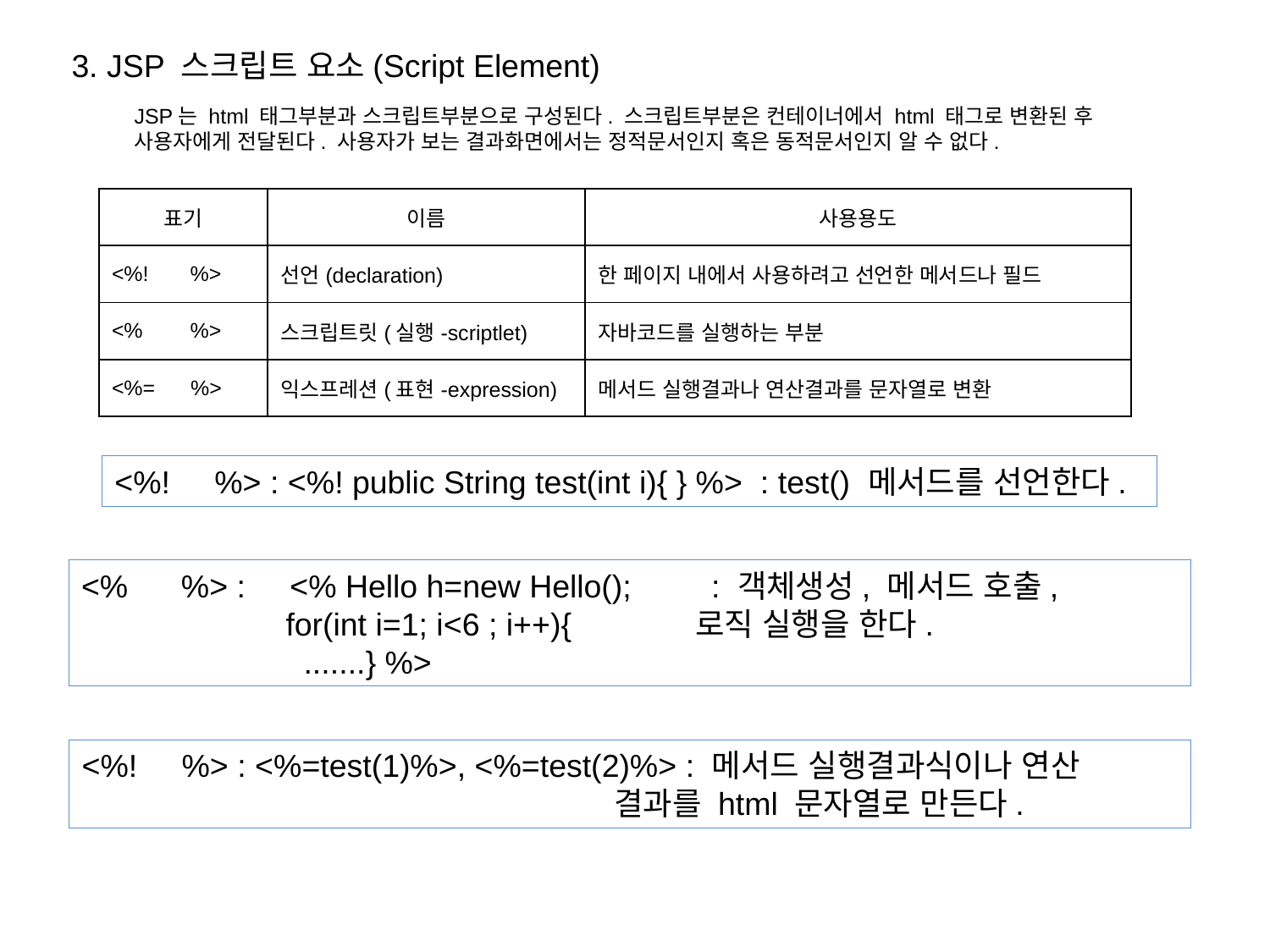

3. JSP 스크립트 요소(Script Element)
JSP는 html 태그부분과 스크립트부분으로 구성된다. 스크립트부분은 컨테이너에서 html 태그로 변환된 후
사용자에게 전달된다. 사용자가 보는 결과화면에서는 정적문서인지 혹은 동적문서인지 알 수 없다.
| 표기 | 이름 | 사용용도 |
| --- | --- | --- |
| <%! %> | 선언(declaration) | 한 페이지 내에서 사용하려고 선언한 메서드나 필드 |
| <% %> | 스크립트릿(실행-scriptlet) | 자바코드를 실행하는 부분 |
| <%= %> | 익스프레션(표현-expression) | 메서드 실행결과나 연산결과를 문자열로 변환 |
<%!     %> : <%! public String test(int i){ } %>  : test() 메서드를 선언한다.
<%      %> :     <% Hello h=new Hello();         : 객체생성, 메서드 호출,
                       for(int i=1; i<6 ; i++){             로직 실행을 한다.
                         .......} %>
<%!     %> : <%=test(1)%>, <%=test(2)%> : 메서드 실행결과식이나 연산
                                                           결과를 html 문자열로 만든다.